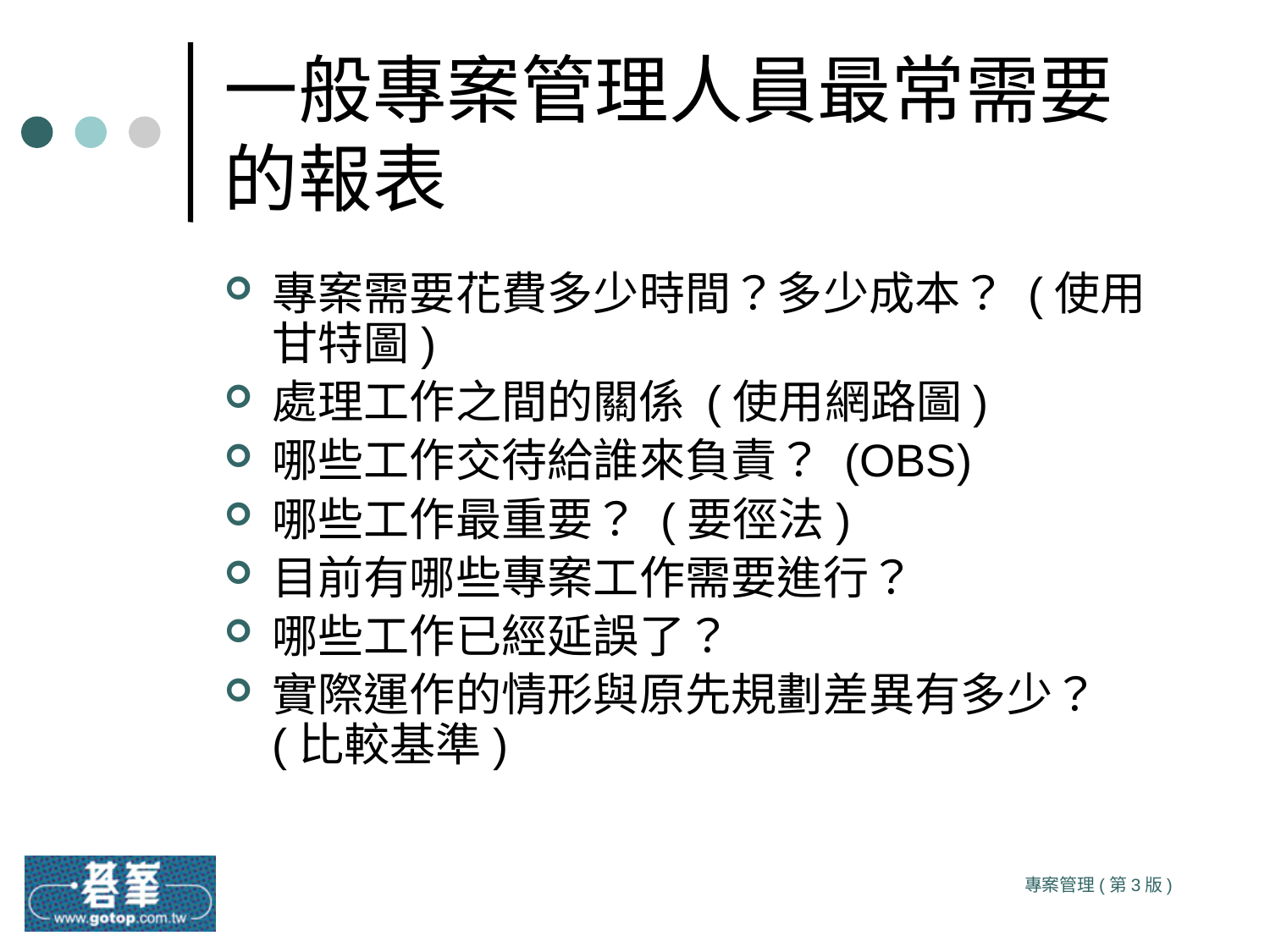

# 一般專案管理人員最常需要的報表
專案需要花費多少時間？多少成本？ (使用甘特圖)
處理工作之間的關係 (使用網路圖)
哪些工作交待給誰來負責？ (OBS)
哪些工作最重要？ (要徑法)
目前有哪些專案工作需要進行？
哪些工作已經延誤了？
實際運作的情形與原先規劃差異有多少？ (比較基準)
專案管理(第3版)